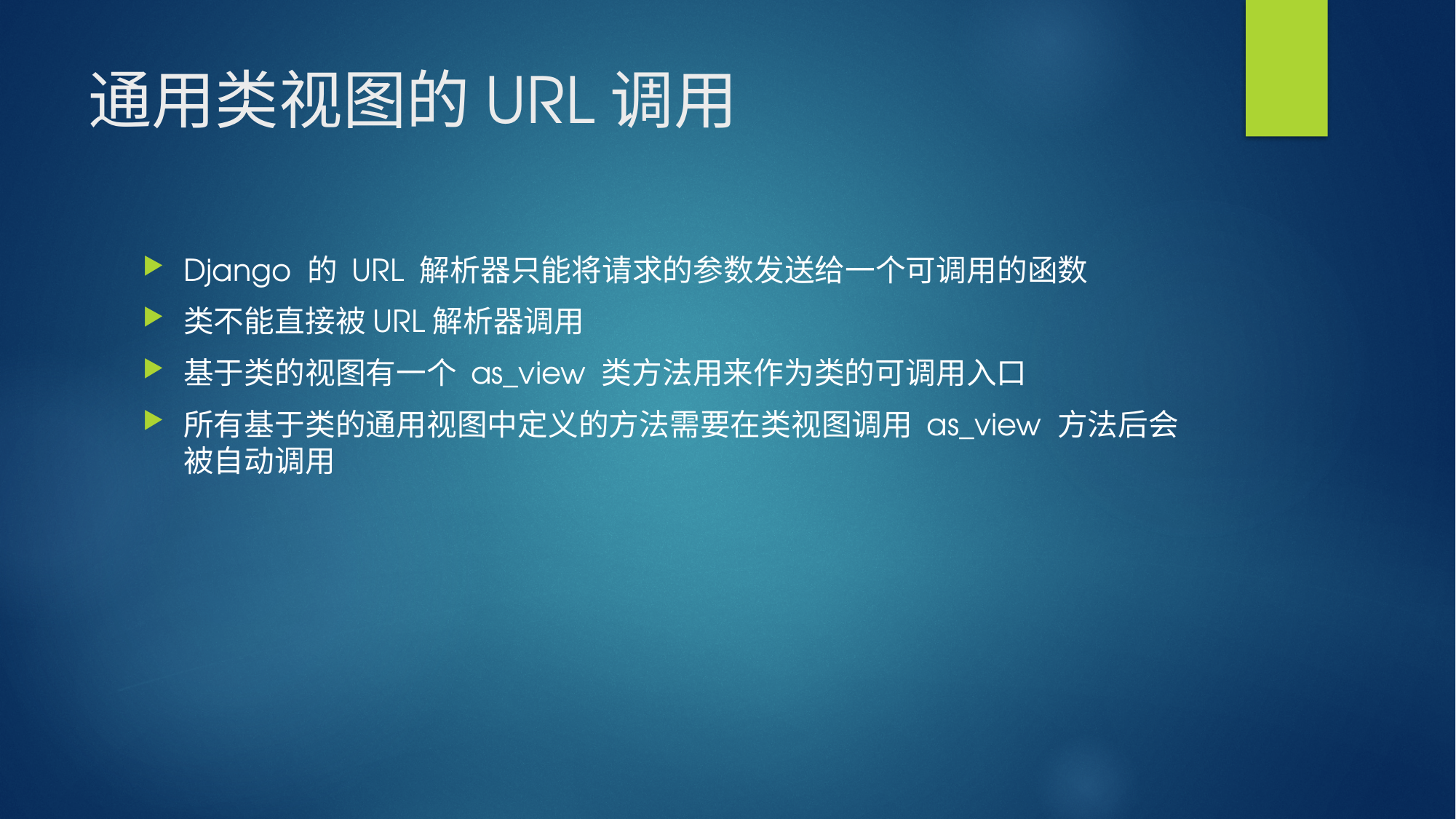

# 通用类视图的URL调用
Django 的 URL 解析器只能将请求的参数发送给一个可调用的函数
类不能直接被URL解析器调用
基于类的视图有一个 as_view 类方法用来作为类的可调用入口
所有基于类的通用视图中定义的方法需要在类视图调用 as_view 方法后会被自动调用